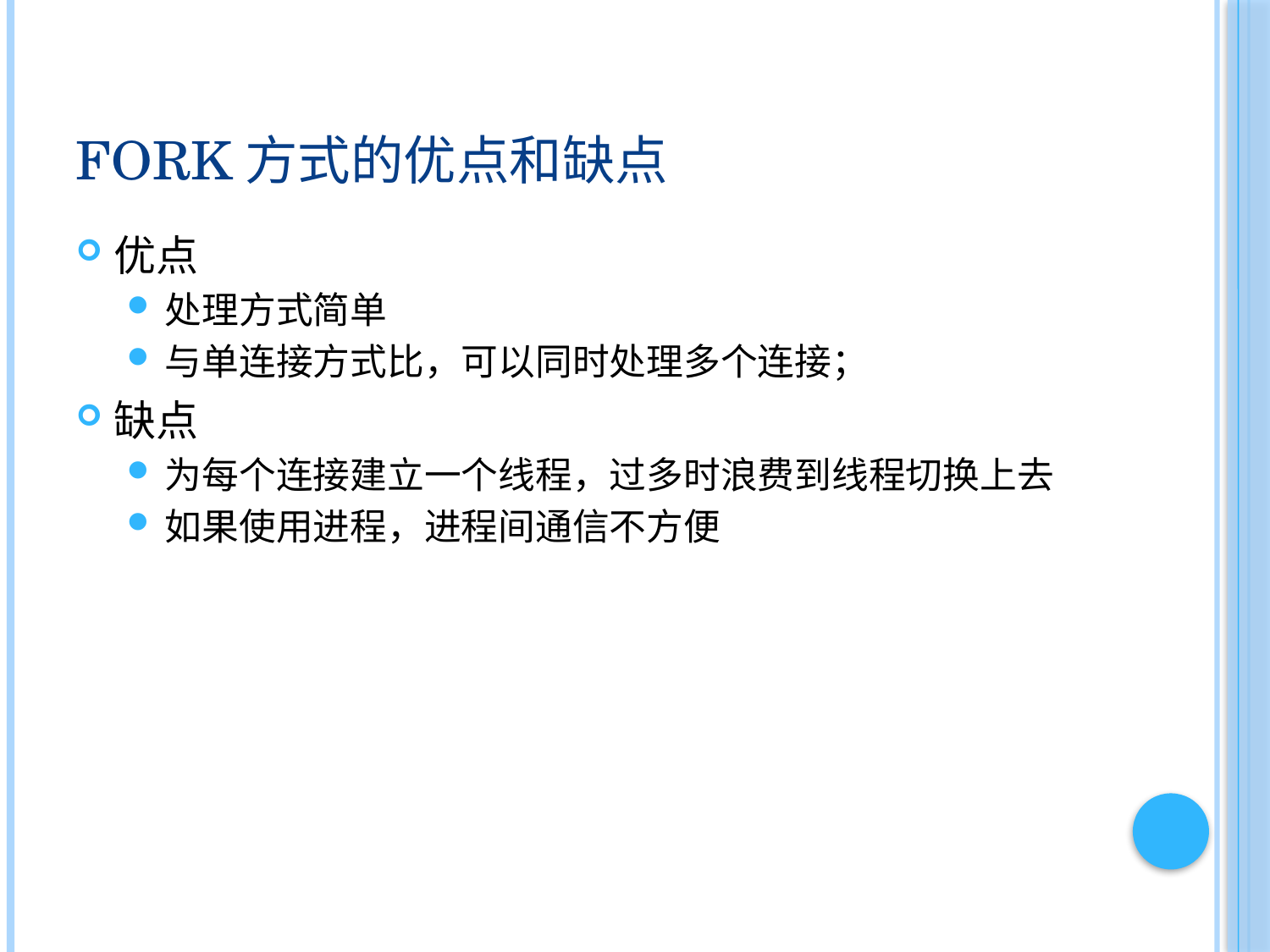

# fork方式的优点和缺点
优点
处理方式简单
与单连接方式比，可以同时处理多个连接；
缺点
为每个连接建立一个线程，过多时浪费到线程切换上去
如果使用进程，进程间通信不方便